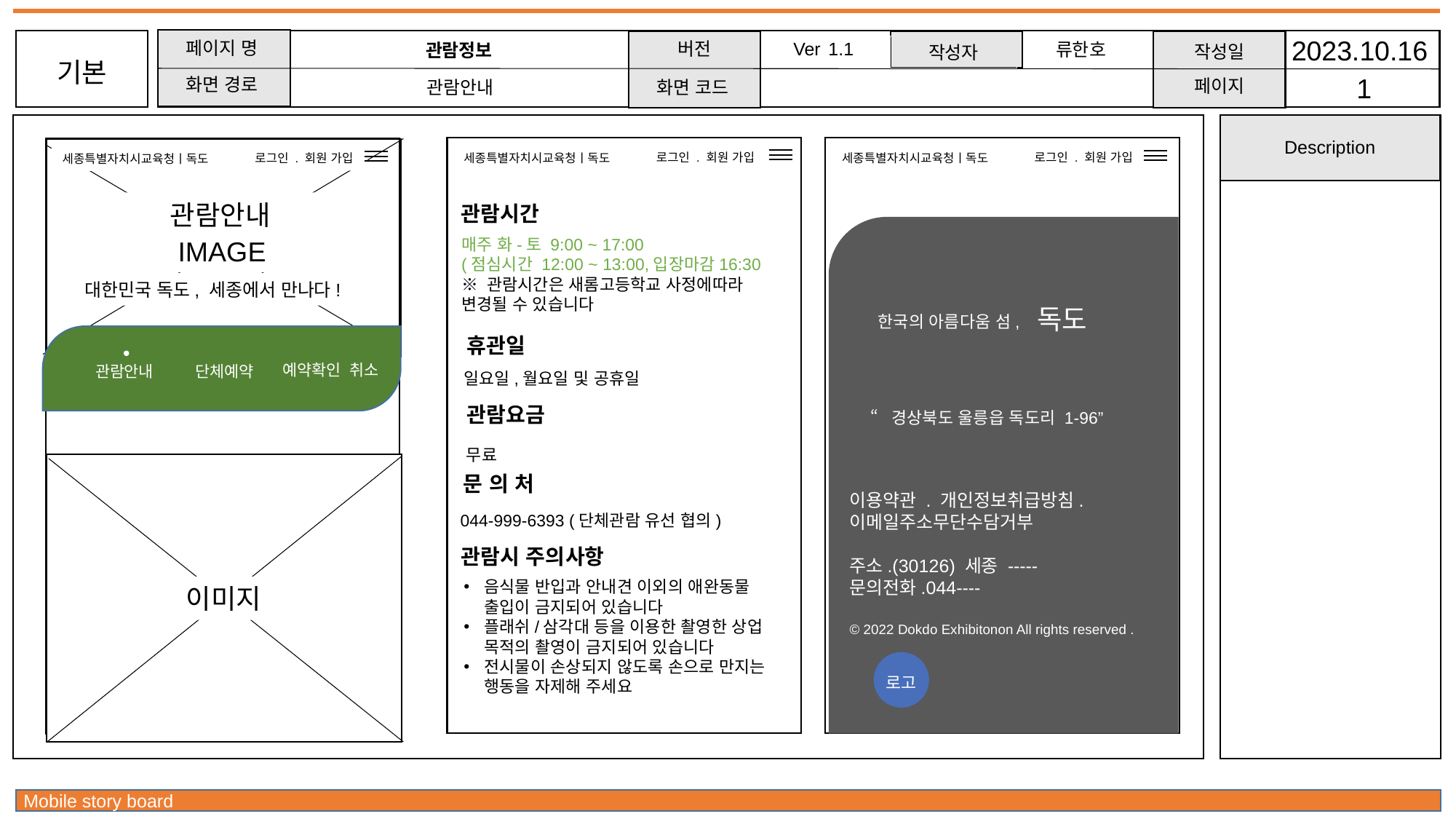

Ver 1.1
2023.10.16

페이지 명

버전
류한호
관람정보
작성일
작성자
기본
1
화면 경로
페이지
관람안내
화면 코드

Description

로그인 . 회원 가입
로그인 . 회원 가입
세종특별자치시교육청ㅣ독도
세종특별자치시교육청ㅣ독도
로그인 . 회원 가입
세종특별자치시교육청ㅣ독도
관람안내
관람시간

매주 화-토 9:00 ~ 17:00
(점심시간 12:00 ~ 13:00,입장마감16:30
※ 관람시간은 새롬고등학교 사정에따라 변경될 수 있습니다
IMAGE
대한민국 독도, 세종에서 만나다!
독도
한국의 아름다움 섬,

휴관일

예약확인  취소
단체예약
관람안내
일요일,월요일 및 공휴일
관람요금
“경상북도 울릉읍 독도리 1-96”
무료

문 의 처
이용약관 . 개인정보취급방침.이메일주소무단수담거부

주소.(30126) 세종 -----
문의전화.044----
044-999-6393 (단체관람 유선 협의)
관람시 주의사항
음식물 반입과 안내견 이외의 애완동물 출입이 금지되어 있습니다
플래쉬/삼각대 등을 이용한 촬영한 상업 목적의 촬영이 금지되어 있습니다
전시물이 손상되지 않도록 손으로 만지는 행동을 자제해 주세요
이미지
© 2022 Dokdo Exhibitonon All rights reserved .

로고
Mobile story board